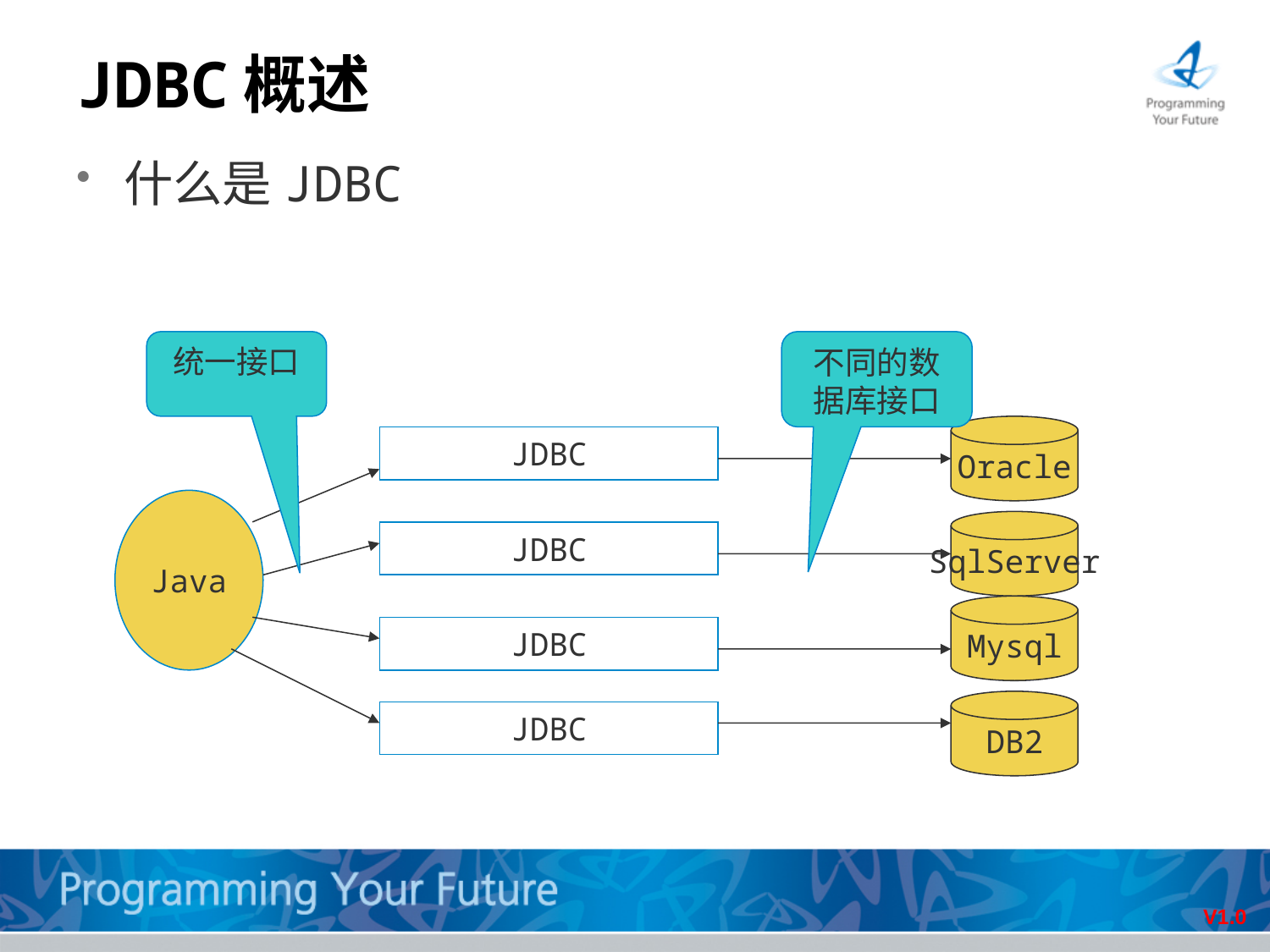

# JDBC概述
什么是JDBC
统一接口
不同的数据库接口
Oracle
JDBC

Java
SqlServer
JDBC

Mysql

JDBC

DB2
JDBC